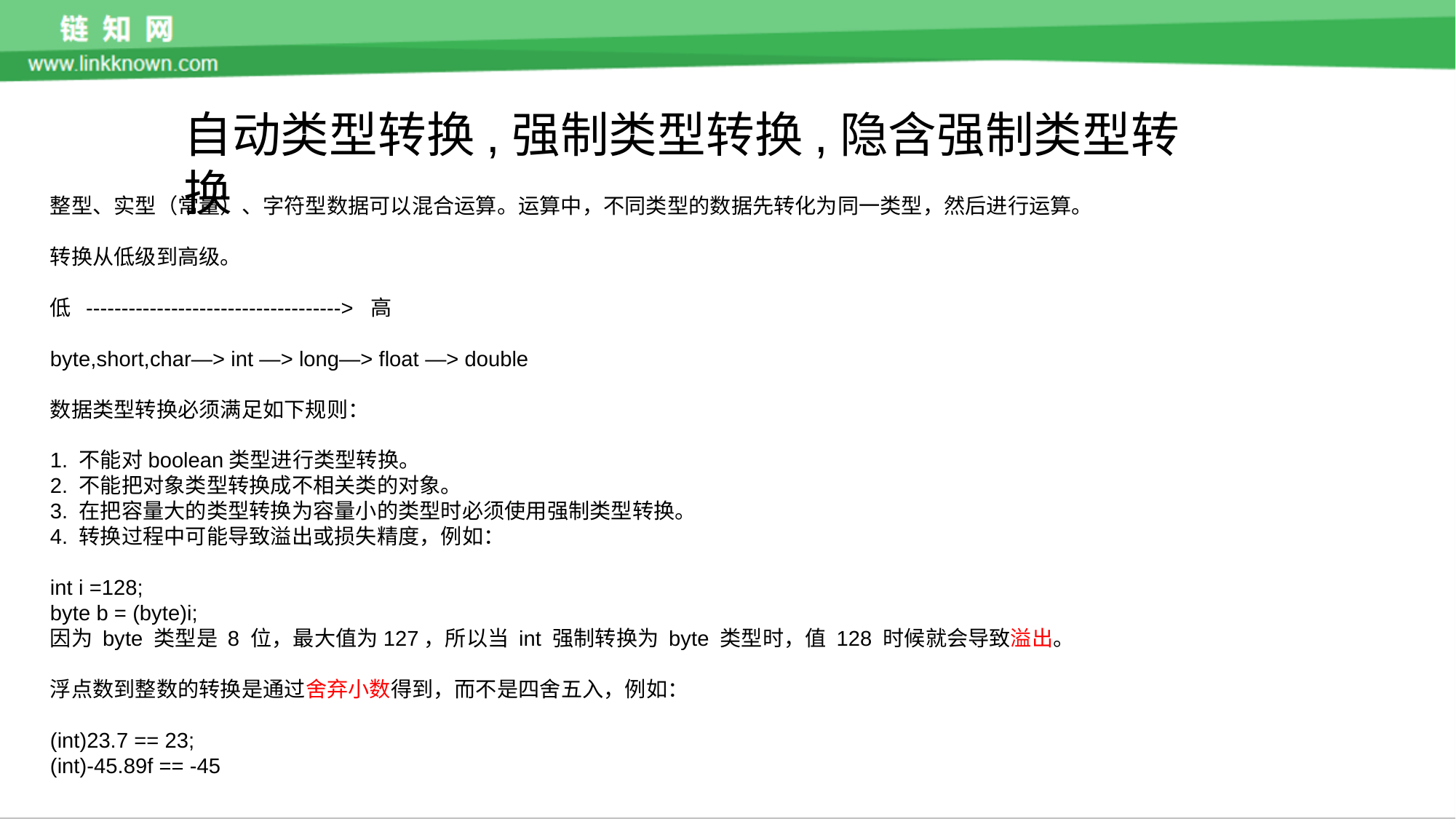

自动类型转换,强制类型转换,隐含强制类型转换
整型、实型（常量）、字符型数据可以混合运算。运算中，不同类型的数据先转化为同一类型，然后进行运算。

转换从低级到高级。

低  ------------------------------------>  高

byte,short,char—> int —> long—> float —> double

数据类型转换必须满足如下规则：

1. 不能对boolean类型进行类型转换。
2. 不能把对象类型转换成不相关类的对象。
3. 在把容量大的类型转换为容量小的类型时必须使用强制类型转换。
4. 转换过程中可能导致溢出或损失精度，例如：

int i =128;
byte b = (byte)i;
因为 byte 类型是 8 位，最大值为127，所以当 int 强制转换为 byte 类型时，值 128 时候就会导致溢出。

浮点数到整数的转换是通过舍弃小数得到，而不是四舍五入，例如：

(int)23.7 == 23;
(int)-45.89f == -45